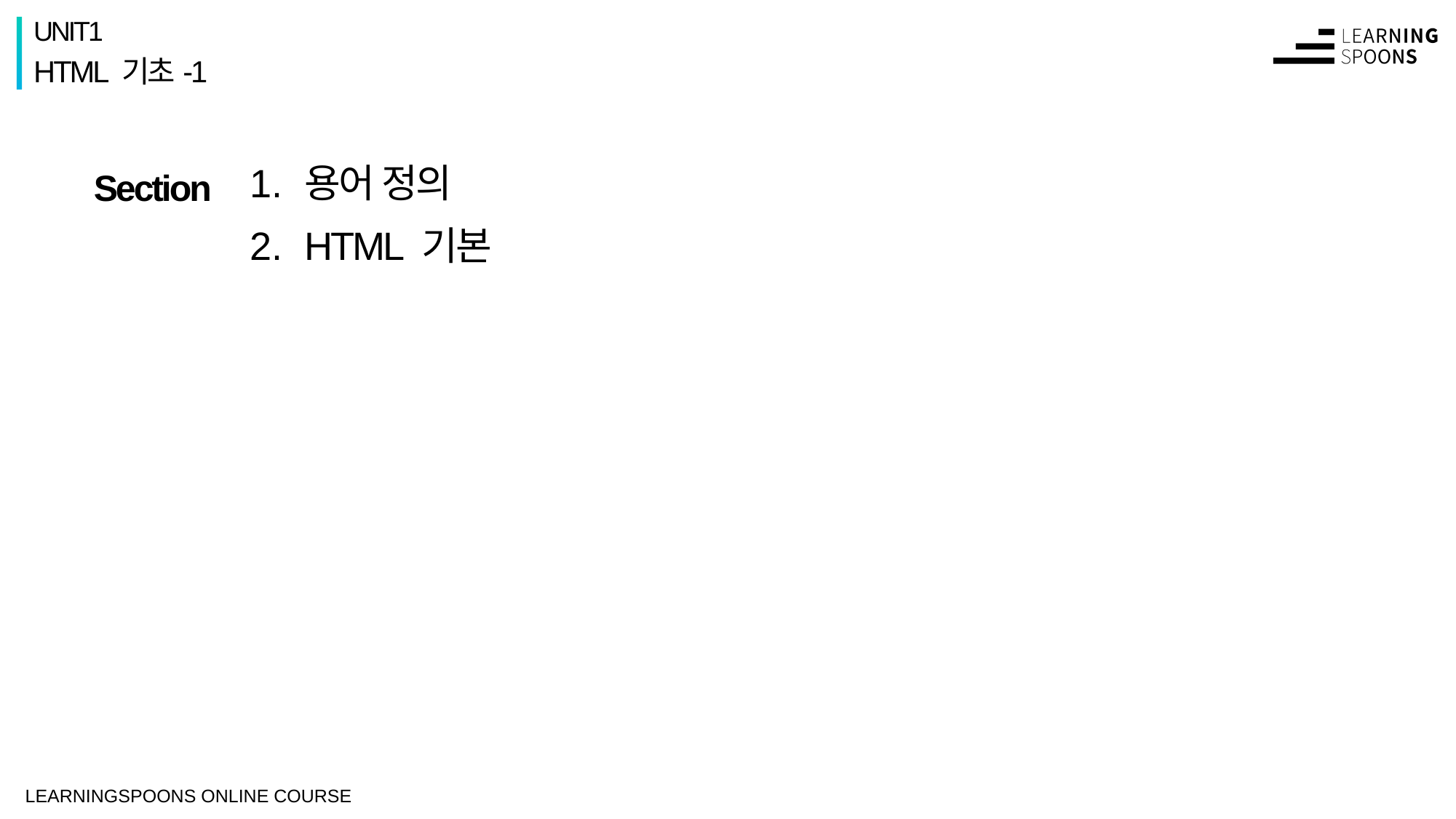

UNIT1
HTML 기초-1

용어 정의
HTML 기본